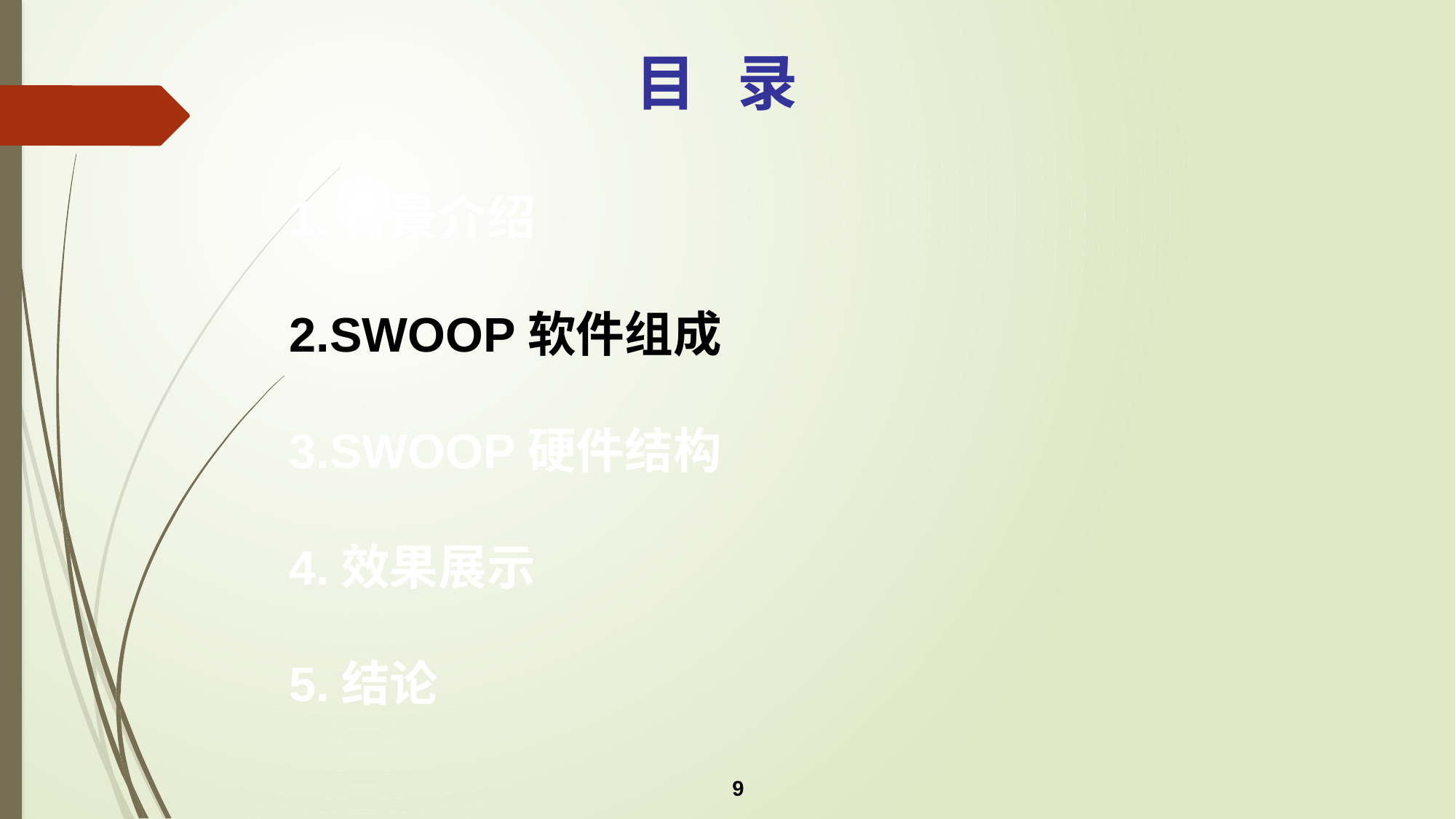

目   录
1.背景介绍
2.SWOOP软件组成
3.SWOOP硬件结构
4.效果展示
5.结论
9